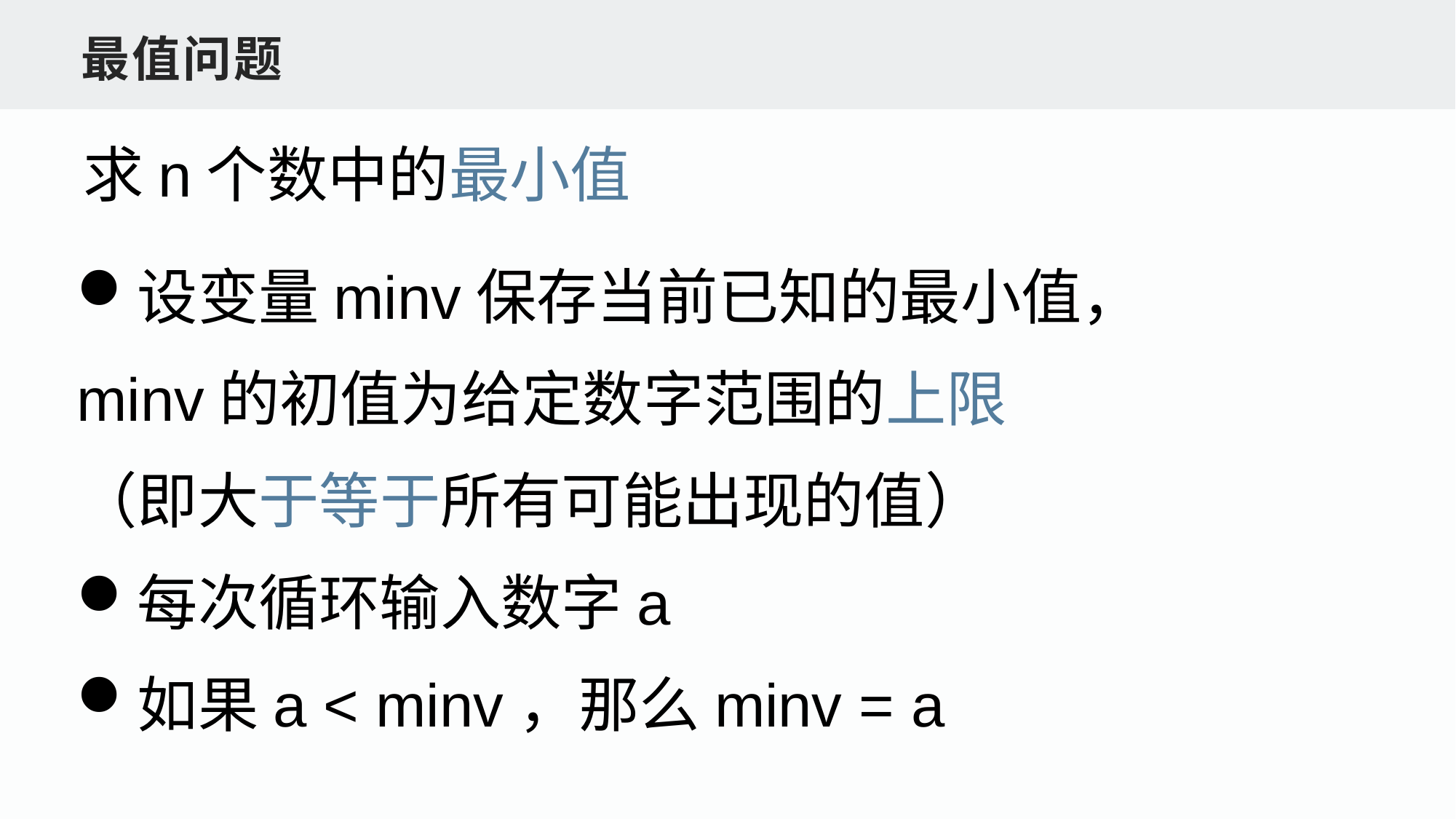

最值问题
求n个数中的最小值
设变量minv保存当前已知的最小值，
minv的初值为给定数字范围的上限
（即大于等于所有可能出现的值）
每次循环输入数字a
如果a < minv，那么minv = a